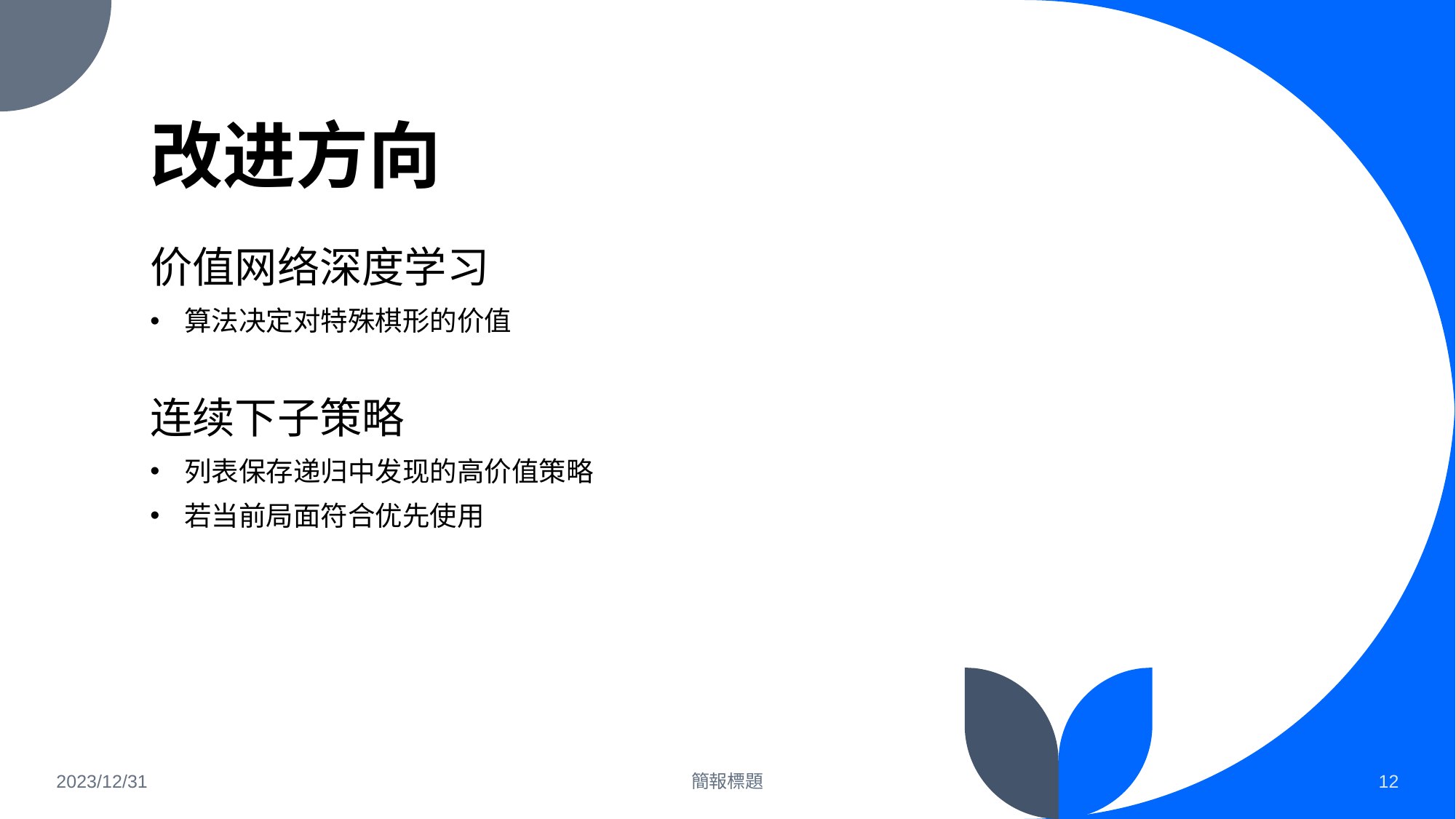

# 改进方向
价值网络深度学习
算法决定对特殊棋形的价值

连续下子策略
列表保存递归中发现的高价值策略
若当前局面符合优先使用
2023/12/31
簡報標題
12